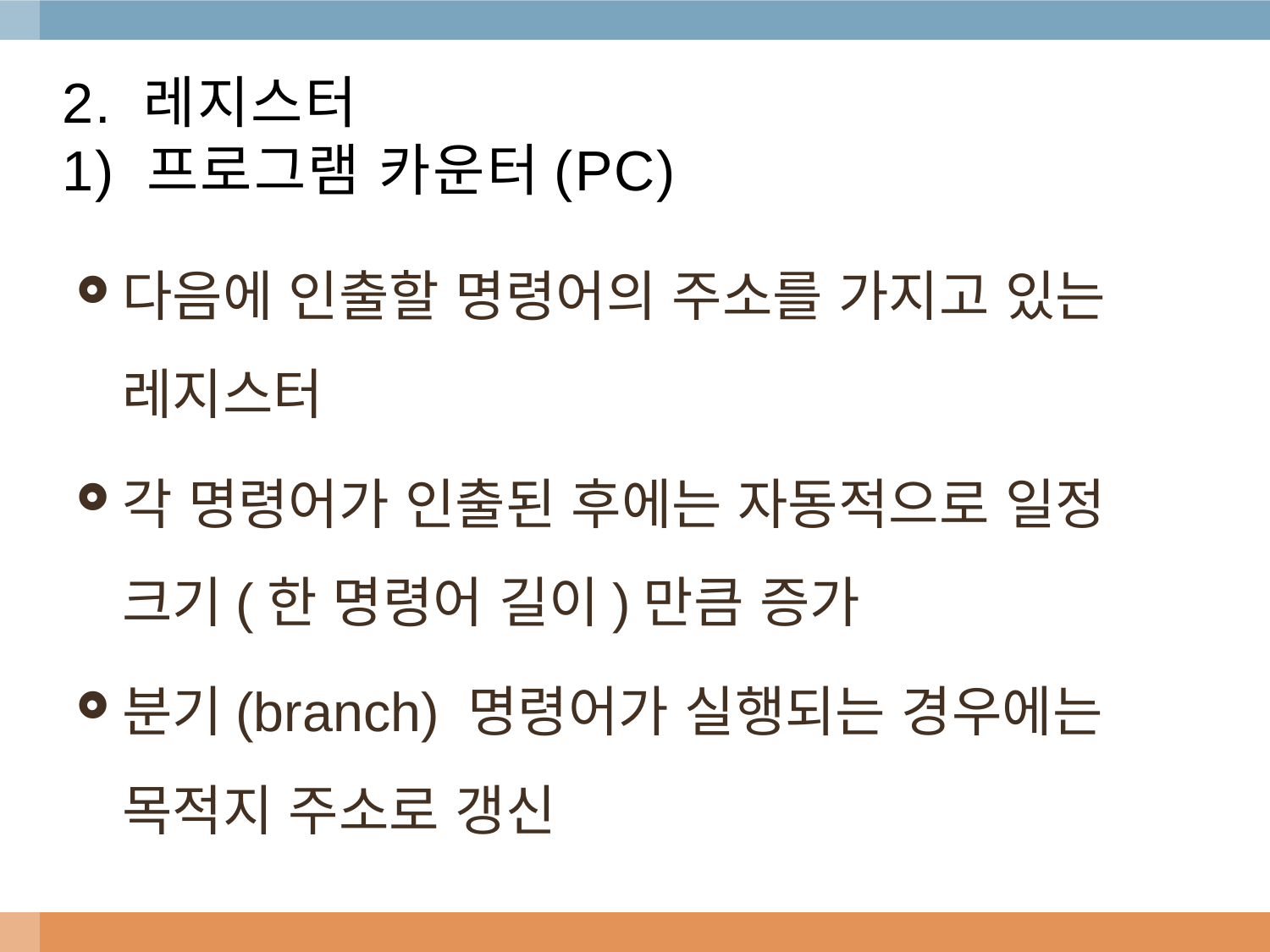

# 2. 레지스터 1) 프로그램 카운터(PC)
다음에 인출할 명령어의 주소를 가지고 있는 레지스터
각 명령어가 인출된 후에는 자동적으로 일정 크기(한 명령어 길이)만큼 증가
분기(branch) 명령어가 실행되는 경우에는 목적지 주소로 갱신